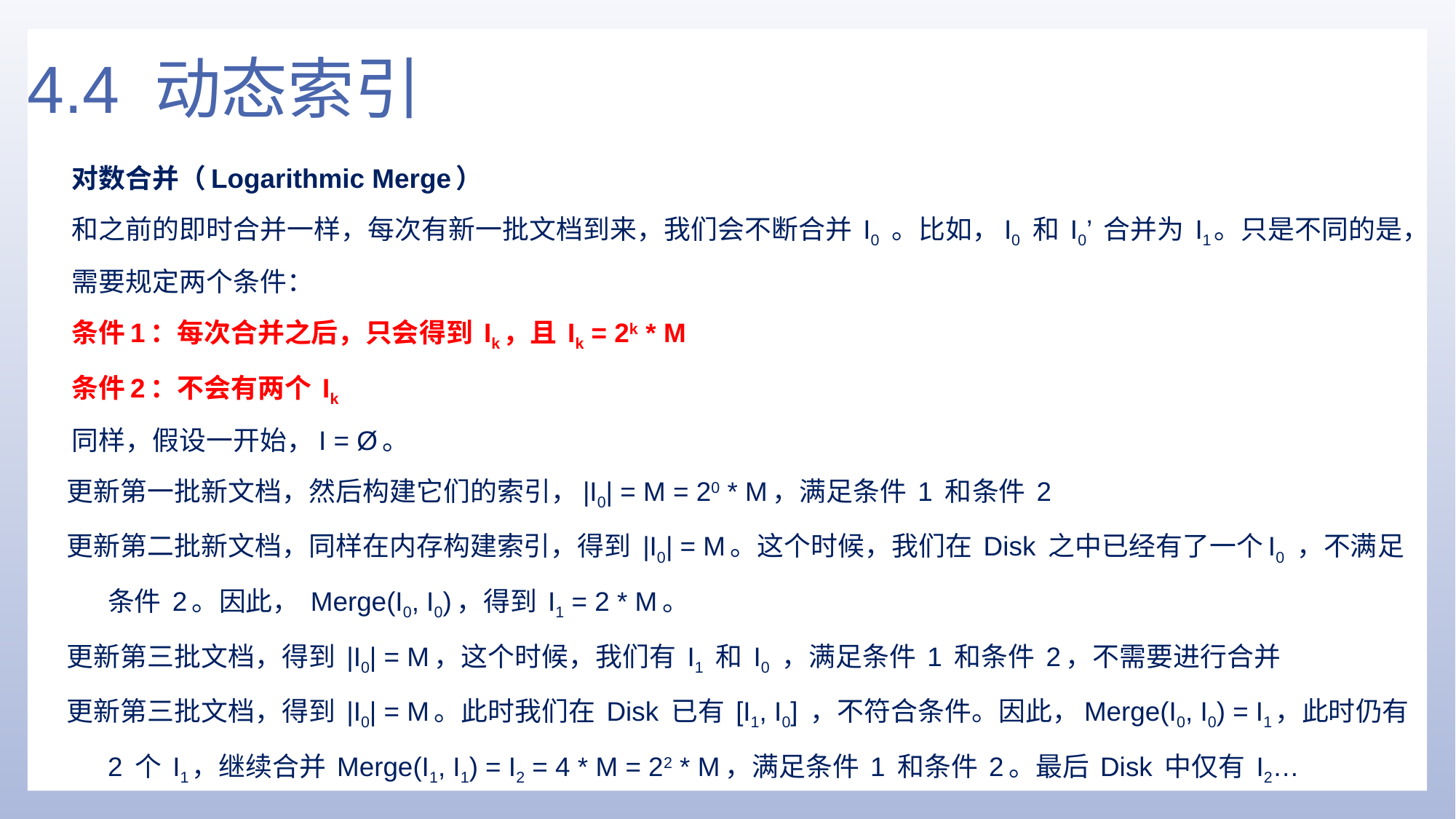

# 4.4 动态索引
对数合并（Logarithmic Merge）
和之前的即时合并一样，每次有新一批文档到来，我们会不断合并 I0 。比如，I0 和 I0’ 合并为 I1。只是不同的是，需要规定两个条件：
条件1：每次合并之后，只会得到 Ik，且 Ik = 2k * M
条件2：不会有两个 Ik
同样，假设一开始，I = Ø。
更新第一批新文档，然后构建它们的索引，|I0| = M = 20 * M，满足条件 1 和条件 2
更新第二批新文档，同样在内存构建索引，得到 |I0| = M。这个时候，我们在 Disk 之中已经有了一个I0 ，不满足条件 2。因此， Merge(I0, I0)，得到 I1 = 2 * M。
更新第三批文档，得到 |I0| = M，这个时候，我们有 I1 和 I0 ，满足条件 1 和条件 2，不需要进行合并
更新第三批文档，得到 |I0| = M。此时我们在 Disk 已有 [I1, I0] ，不符合条件。因此，Merge(I0, I0) = I1，此时仍有 2 个 I1，继续合并 Merge(I1, I1) = I2 = 4 * M = 22 * M，满足条件 1 和条件 2。最后 Disk 中仅有 I2…